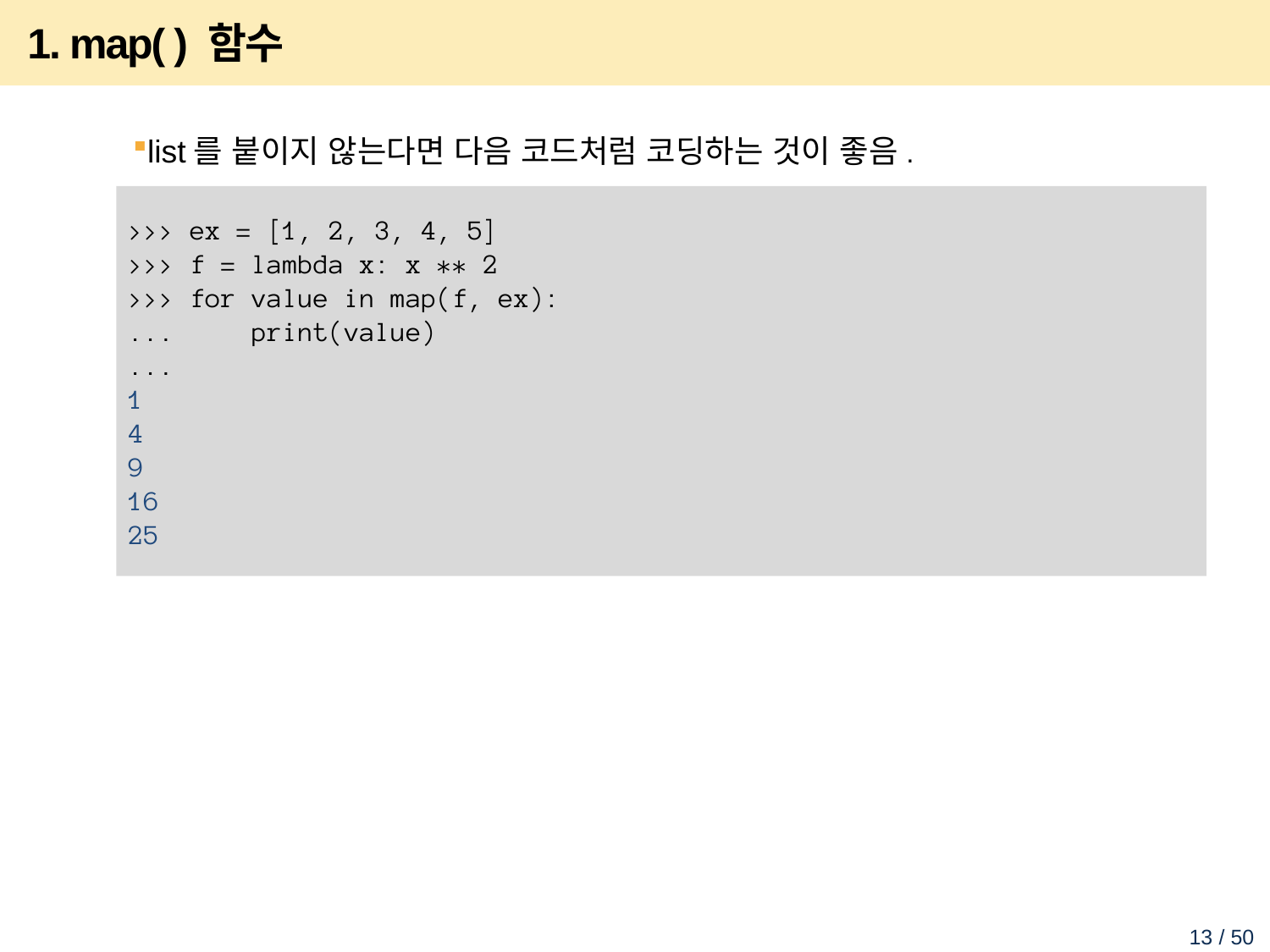

# 1. map( ) 함수
list를 붙이지 않는다면 다음 코드처럼 코딩하는 것이 좋음.
>>> ex = [1, 2, 3, 4, 5]
>>> f = lambda x: x ** 2
>>> for value in map(f, ex):
...     print(value)
...
1
4
9
16
25